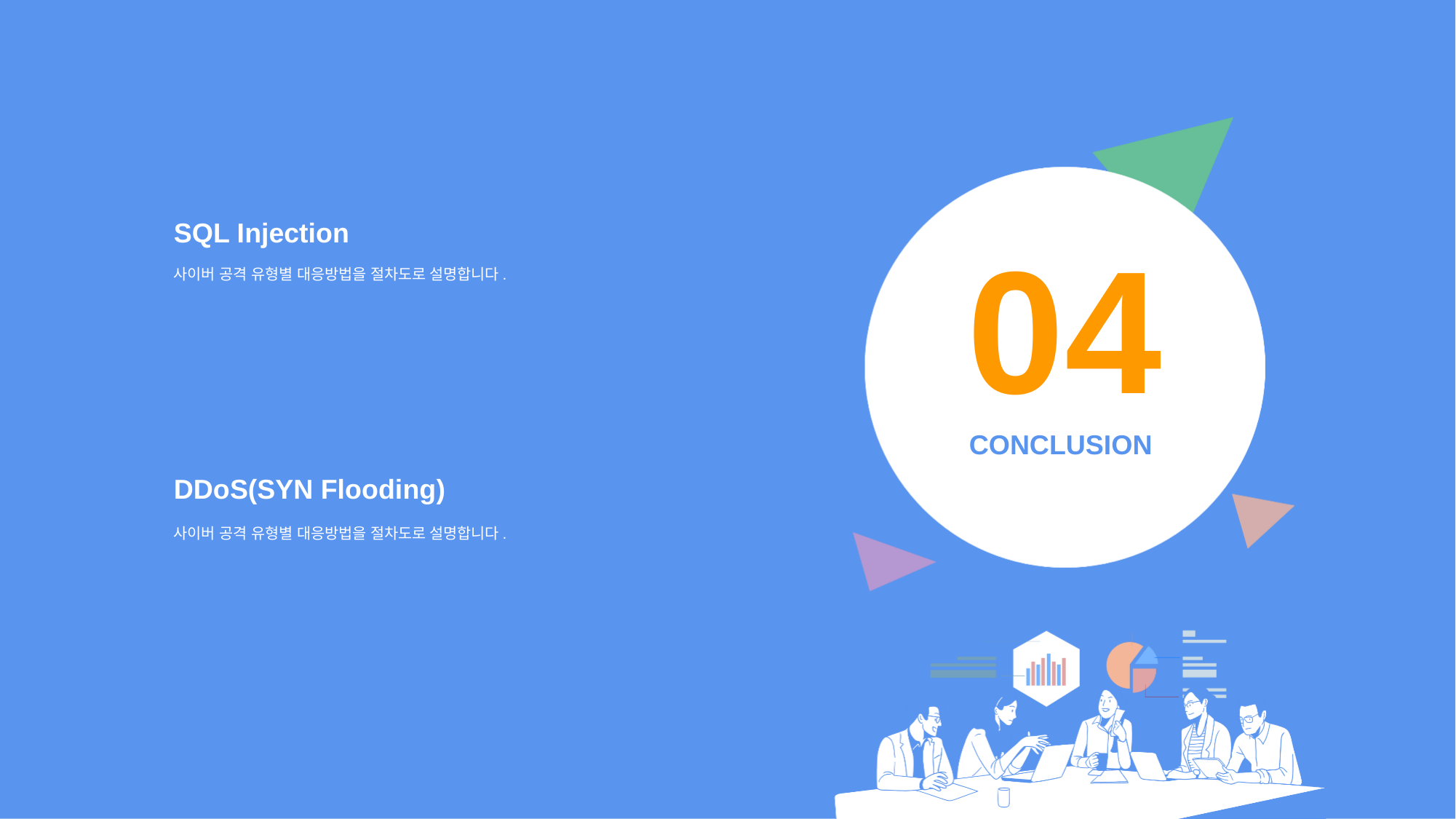

04
SQL Injection
사이버 공격 유형별 대응방법을 절차도로 설명합니다.
CONCLUSION
DDoS(SYN Flooding)
사이버 공격 유형별 대응방법을 절차도로 설명합니다.